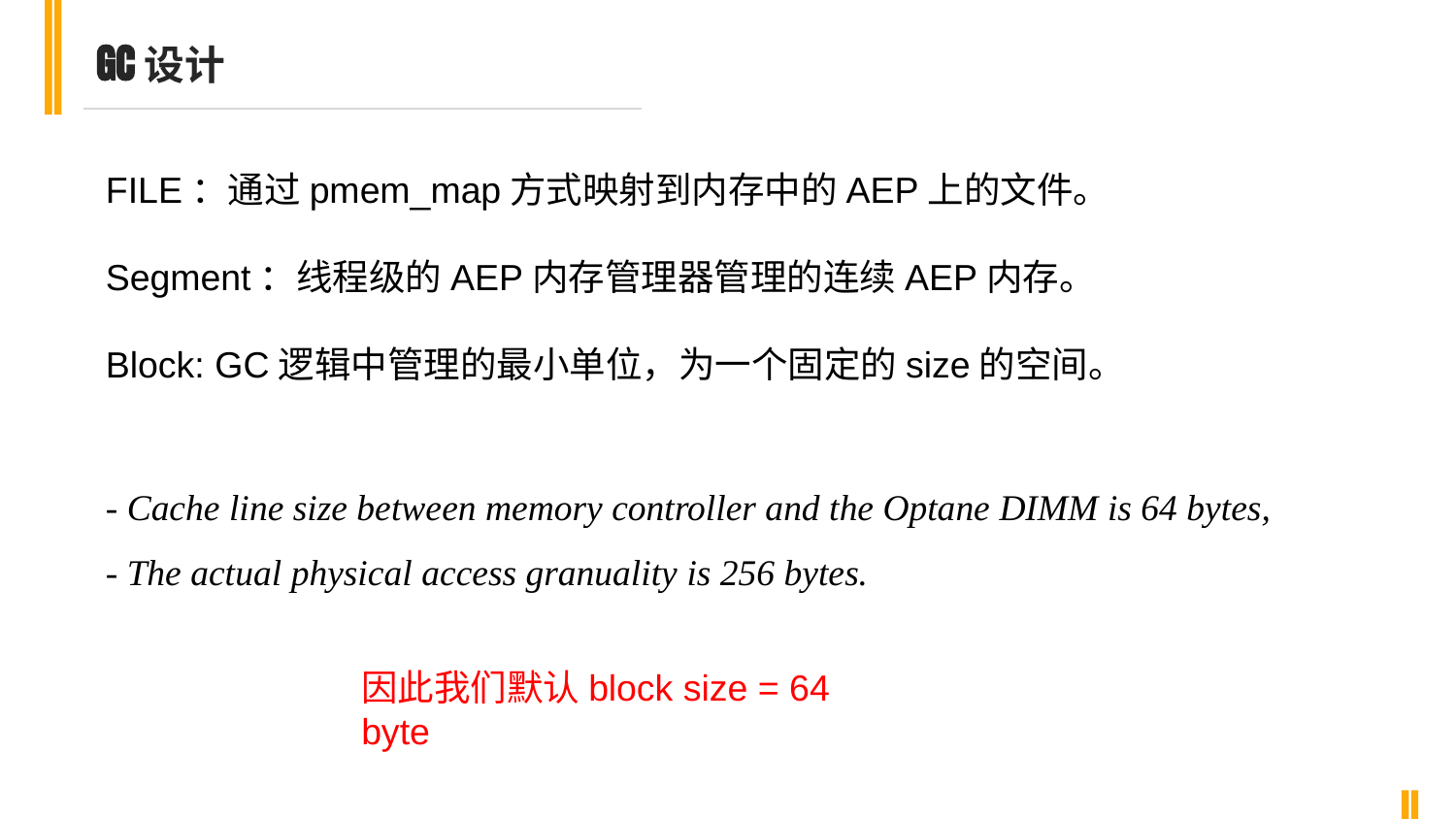

GC设计
FILE：通过pmem_map方式映射到内存中的AEP上的文件。

Segment：线程级的AEP内存管理器管理的连续AEP内存。

Block: GC逻辑中管理的最小单位，为一个固定的size的空间。
- Cache line size between memory controller and the Optane DIMM is 64 bytes,
- The actual physical access granuality is 256 bytes.
因此我们默认block size = 64 byte